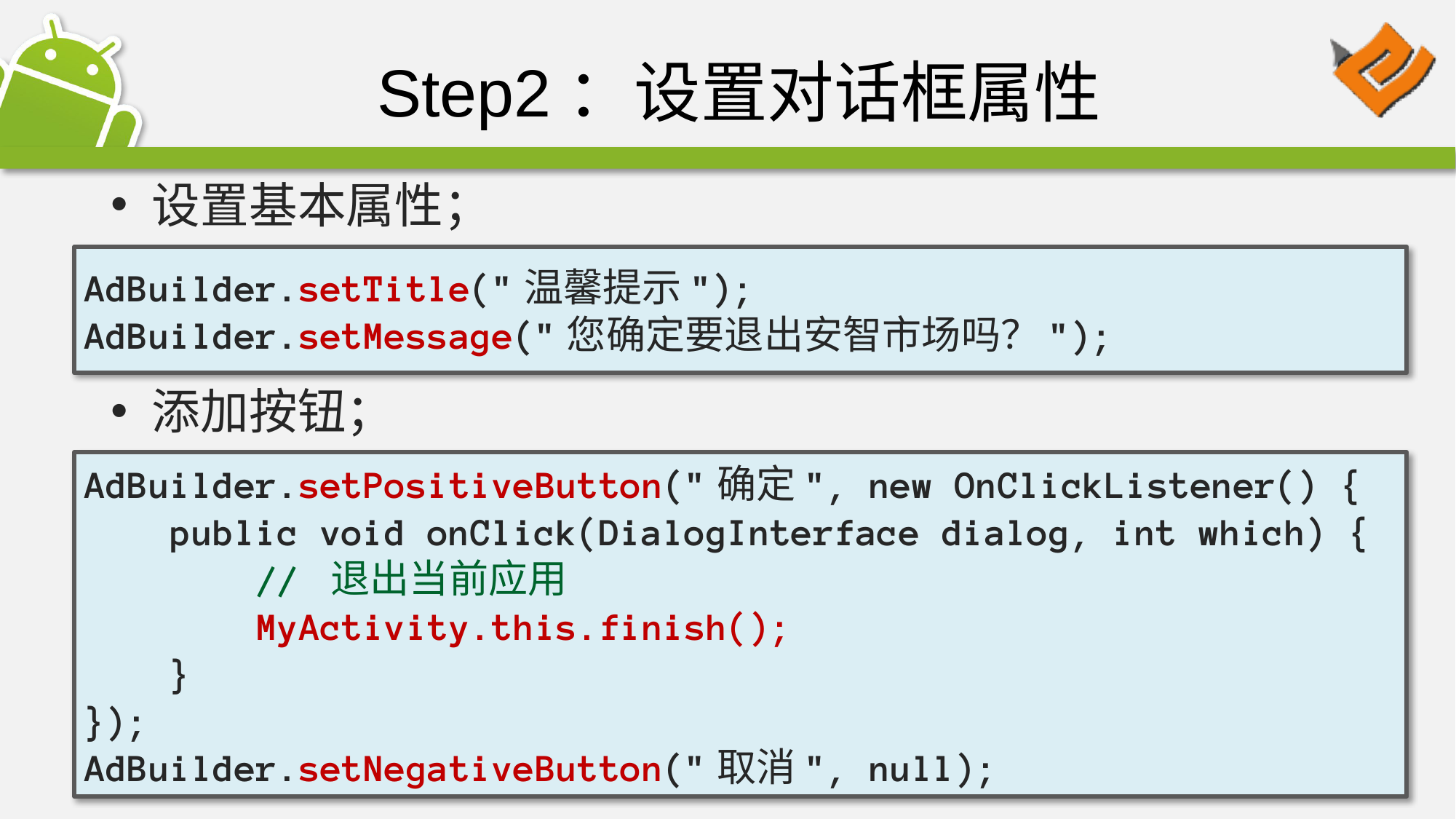

# Step2：设置对话框属性
设置基本属性；
AdBuilder.setTitle("温馨提示");
AdBuilder.setMessage("您确定要退出安智市场吗？");
添加按钮；
AdBuilder.setPositiveButton("确定", new OnClickListener() {
    public void onClick(DialogInterface dialog, int which) {
        // 退出当前应用
        MyActivity.this.finish();
    }
});
AdBuilder.setNegativeButton("取消", null);